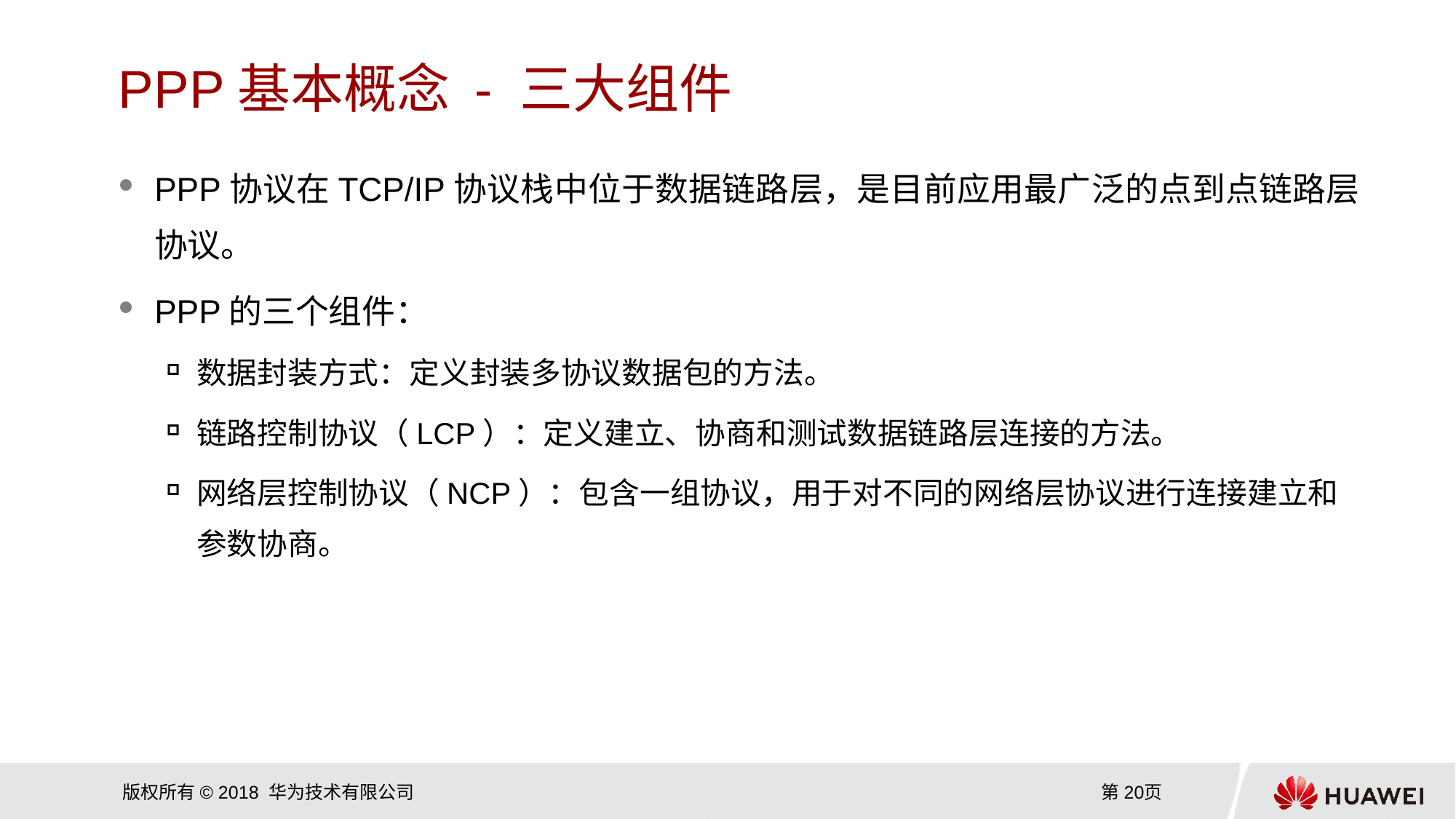

# PPP基本概念 - 三大组件
PPP协议在TCP/IP协议栈中位于数据链路层，是目前应用最广泛的点到点链路层协议。
PPP的三个组件：
数据封装方式：定义封装多协议数据包的方法。
链路控制协议（LCP）：定义建立、协商和测试数据链路层连接的方法。
网络层控制协议（NCP）：包含一组协议，用于对不同的网络层协议进行连接建立和参数协商。